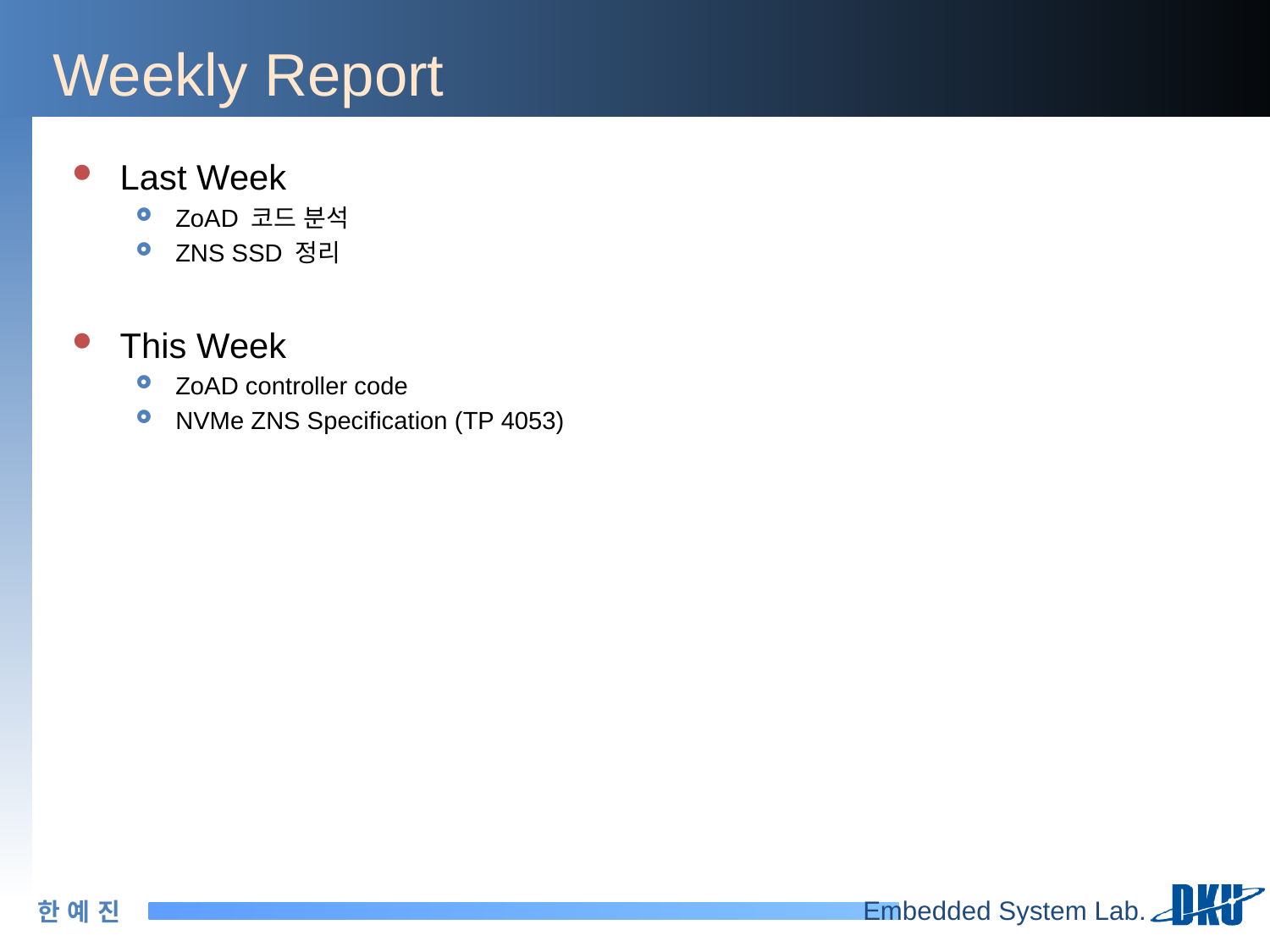

# Weekly Report
Last Week
ZoAD 코드 분석
ZNS SSD 정리

This Week
ZoAD controller code
NVMe ZNS Specification (TP 4053)